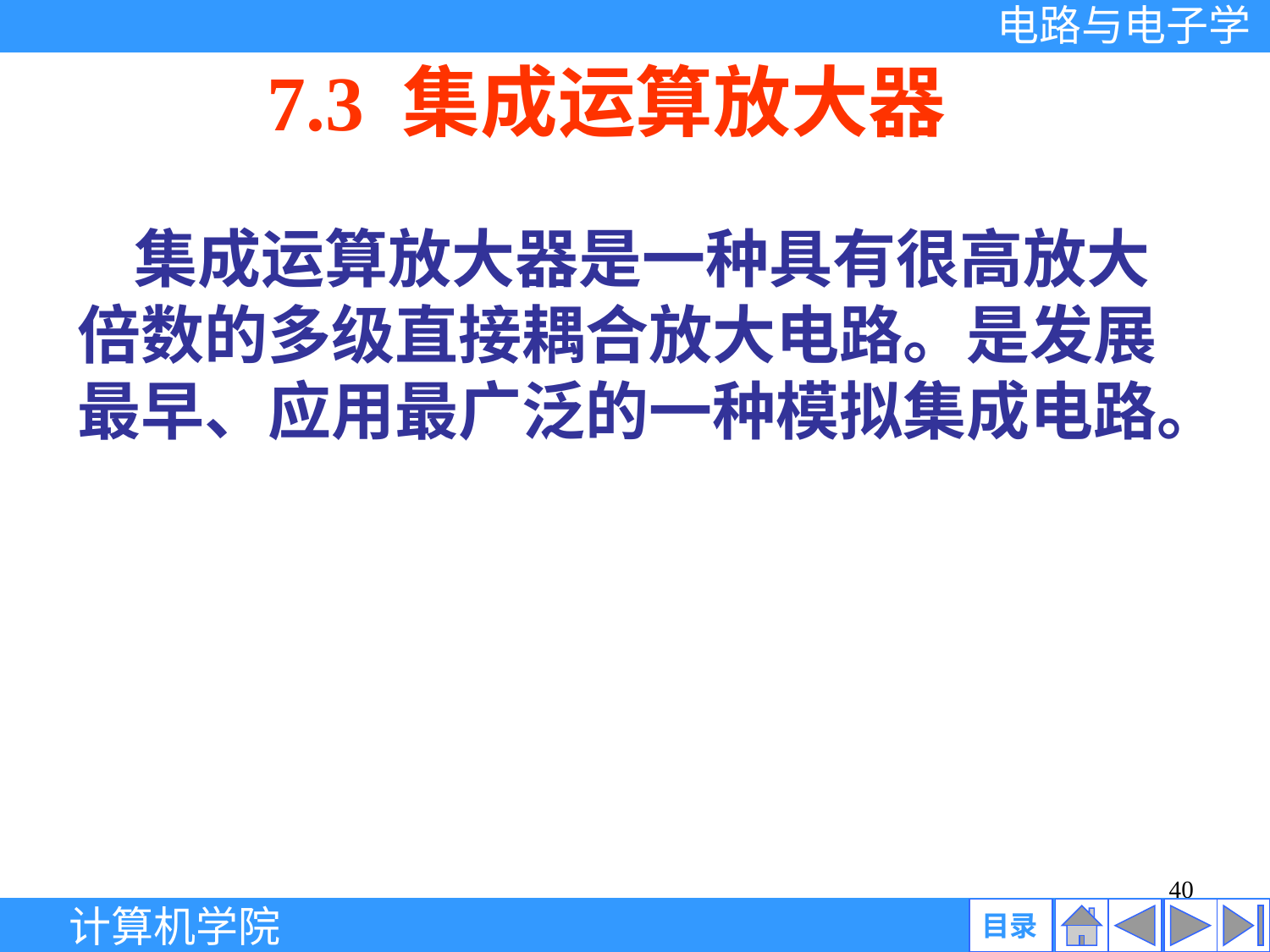

7.3 集成运算放大器
    集成运算放大器是一种具有很高放大倍数的多级直接耦合放大电路。是发展最早、应用最广泛的一种模拟集成电路。